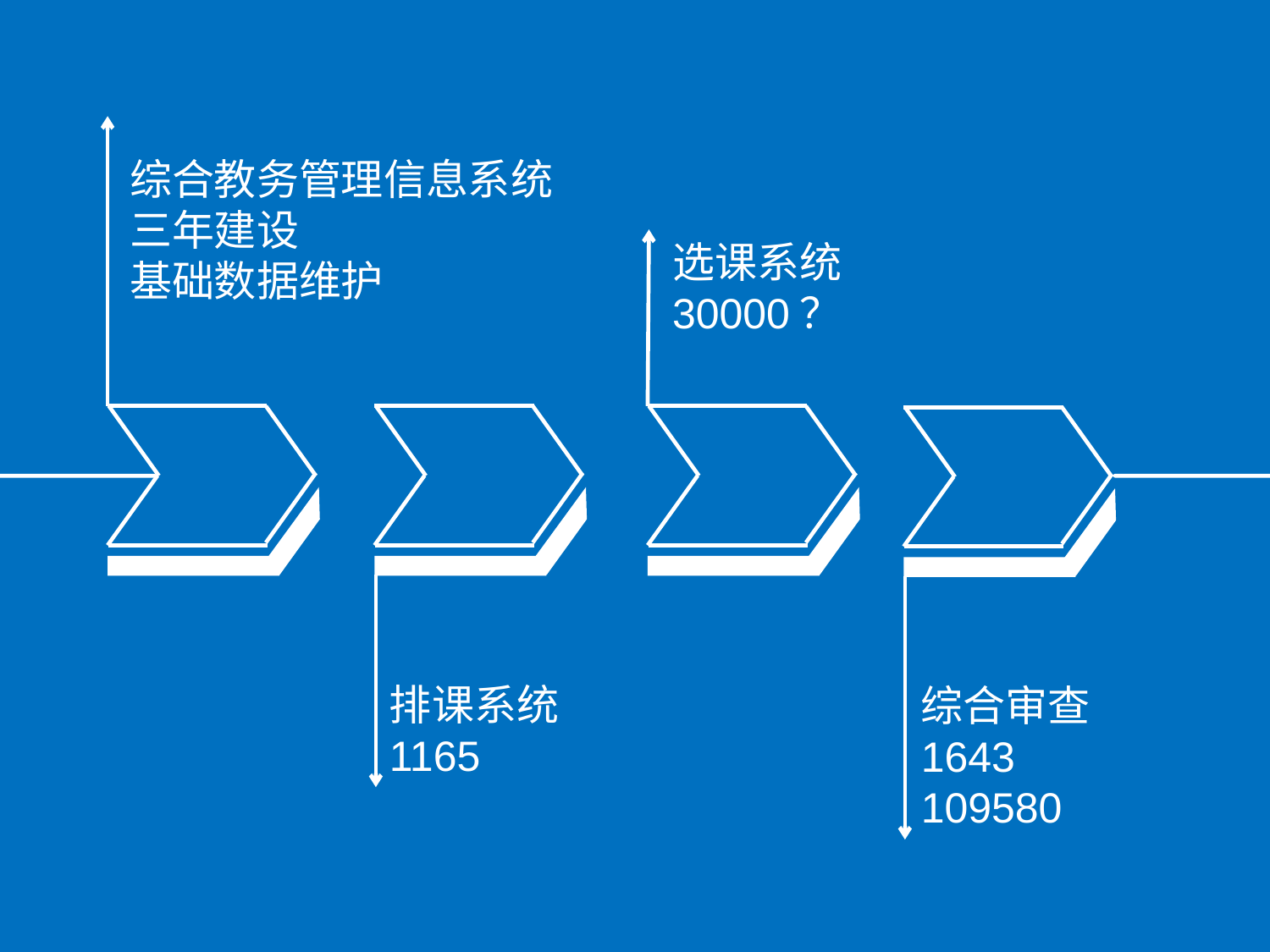

综合教务管理信息系统
三年建设
基础数据维护
选课系统
30000？

排课系统
1165
综合审查
1643
109580